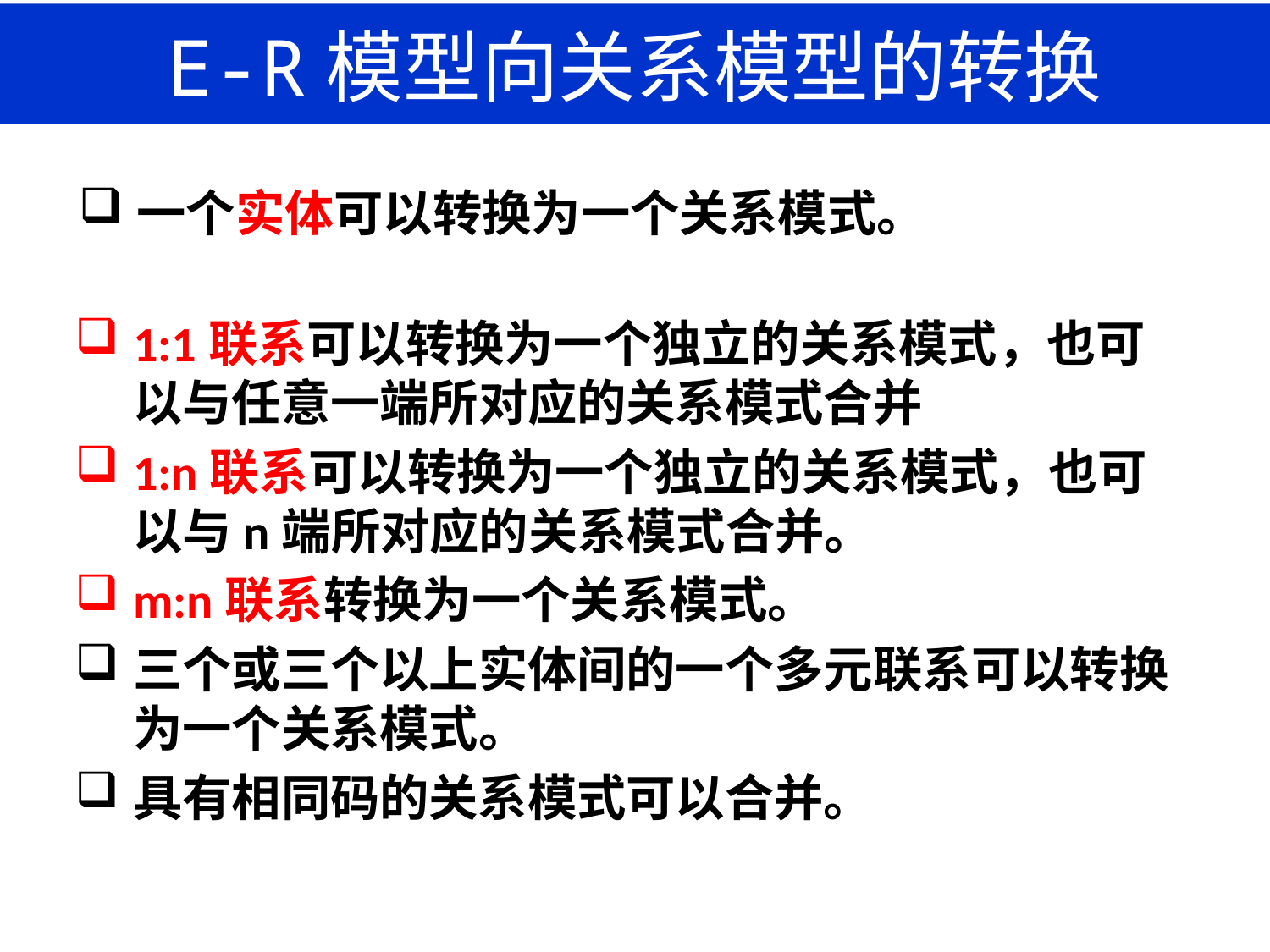

# E-R模型向关系模型的转换
一个实体可以转换为一个关系模式。
1:1联系可以转换为一个独立的关系模式，也可以与任意一端所对应的关系模式合并
1:n联系可以转换为一个独立的关系模式，也可以与n端所对应的关系模式合并。
m:n联系转换为一个关系模式。
三个或三个以上实体间的一个多元联系可以转换为一个关系模式。
具有相同码的关系模式可以合并。